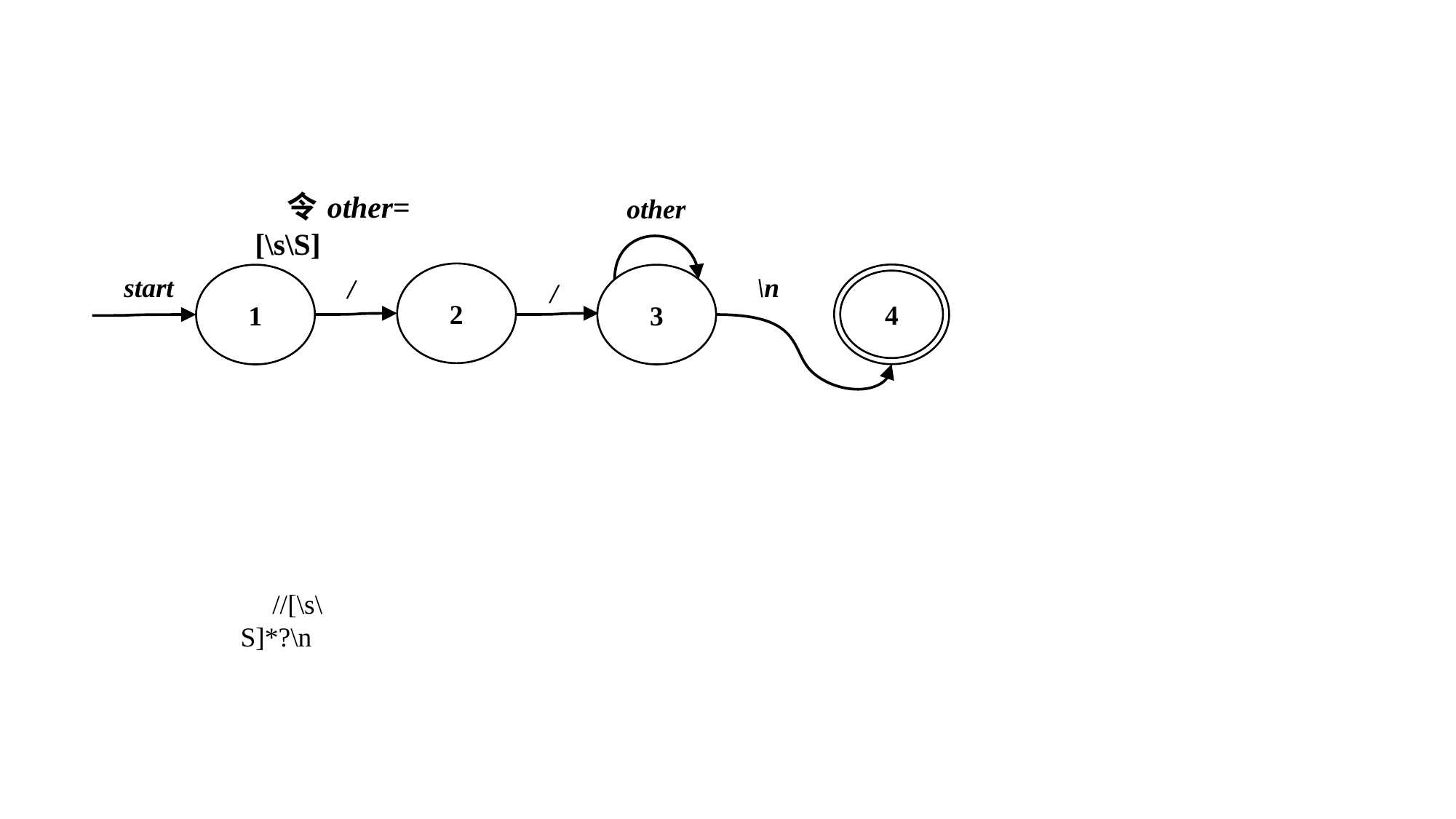

令other= [\s\S]
other
2
4
start
1
3
\n
/
/
//[\s\S]*?\n